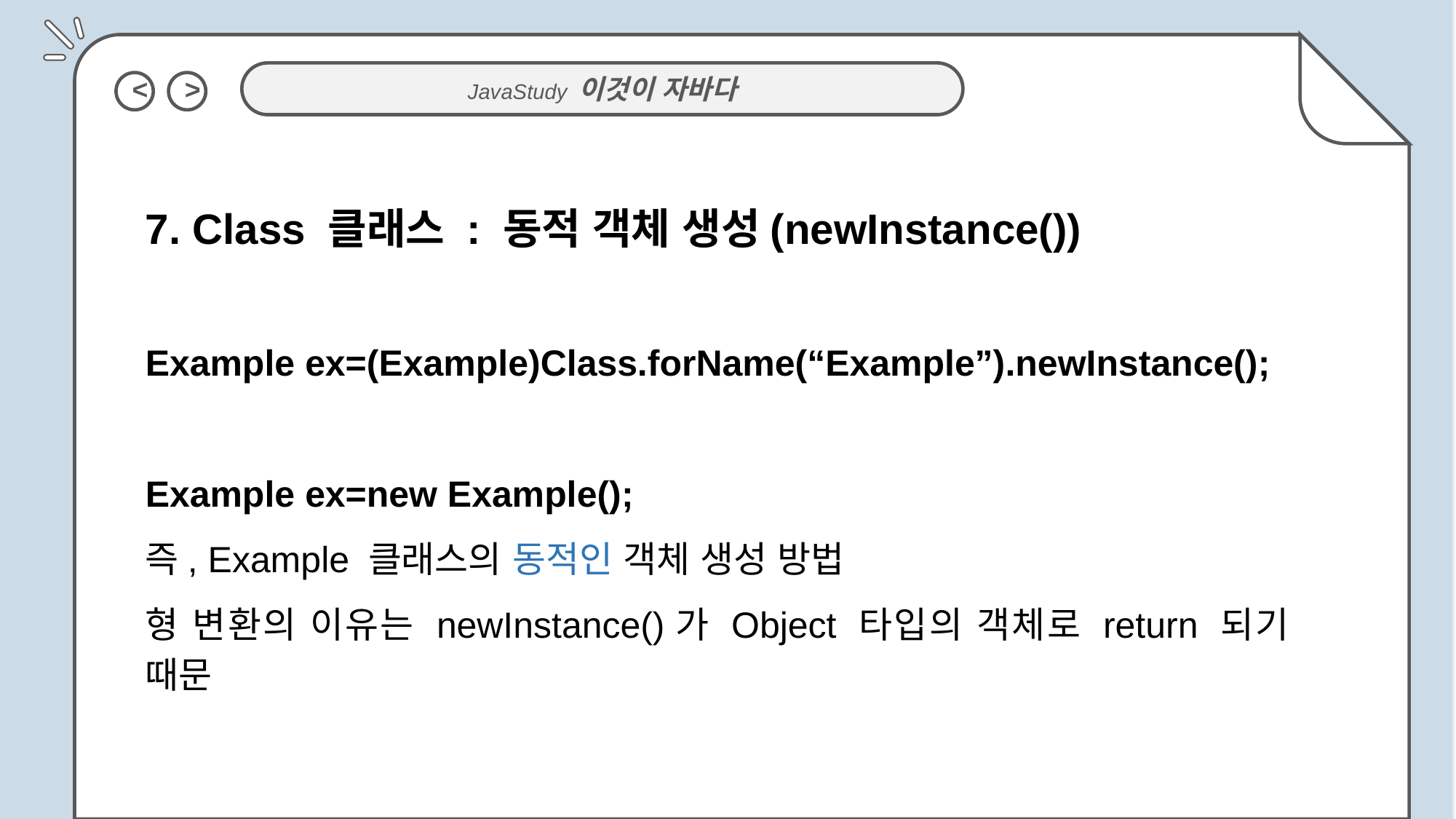

7. Class 클래스 : 동적 객체 생성(newInstance())

Example ex=(Example)Class.forName(“Example”).newInstance();

Example ex=new Example();
즉, Example 클래스의 동적인 객체 생성 방법
형 변환의 이유는 newInstance()가 Object 타입의 객체로 return 되기 때문